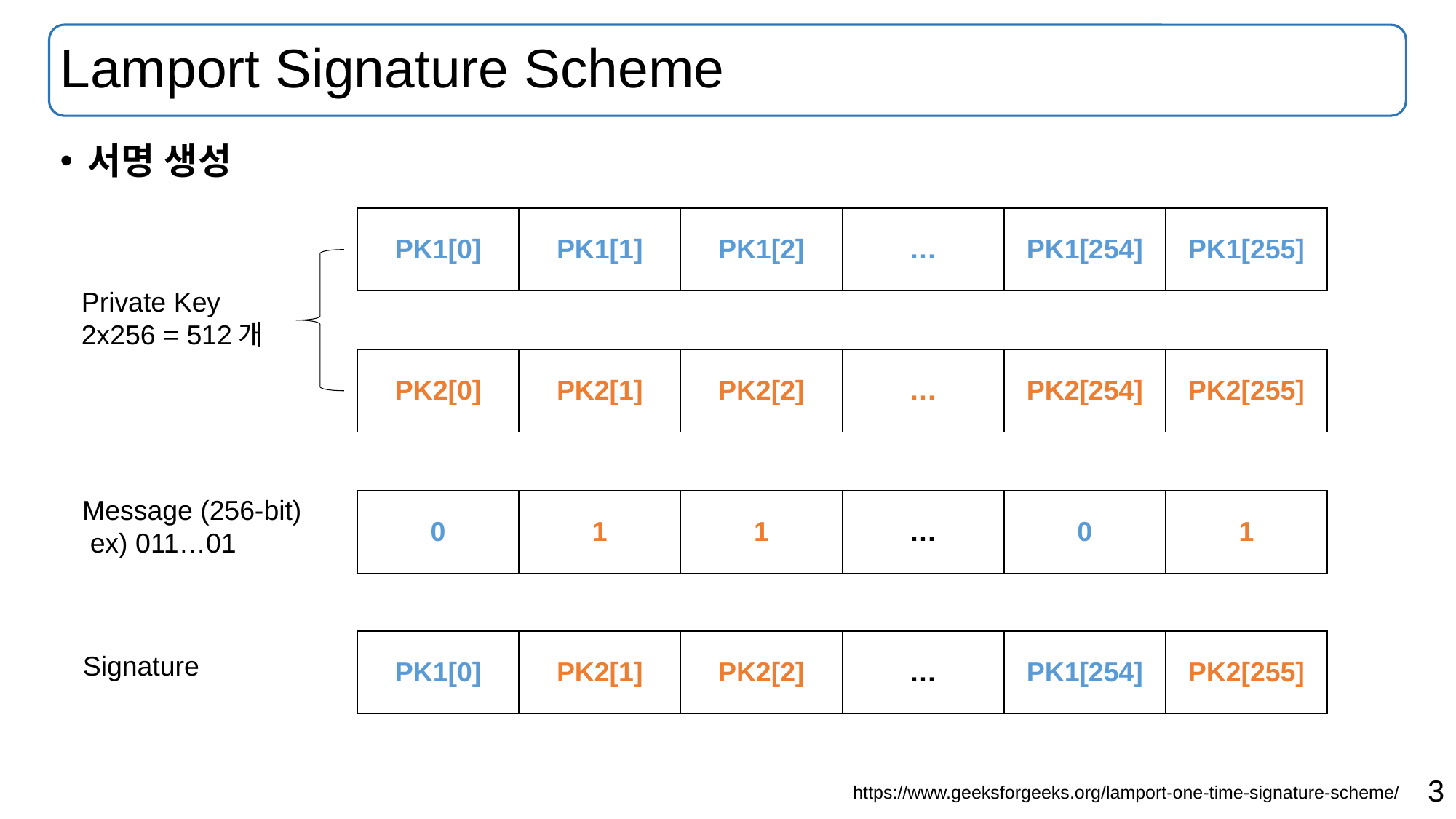

# Lamport Signature Scheme
서명 생성

| PK1[0] | PK1[1] | PK1[2] | … | PK1[254] | PK1[255] |
| --- | --- | --- | --- | --- | --- |

Private Key
2x256 = 512개
| PK2[0] | PK2[1] | PK2[2] | … | PK2[254] | PK2[255] |
| --- | --- | --- | --- | --- | --- |
Message (256-bit)
 ex) 011…01
| 0 | 1 | 1 | … | 0 | 1 |
| --- | --- | --- | --- | --- | --- |
| PK1[0] | PK2[1] | PK2[2] | … | PK1[254] | PK2[255] |
| --- | --- | --- | --- | --- | --- |
Signature
https://www.geeksforgeeks.org/lamport-one-time-signature-scheme/